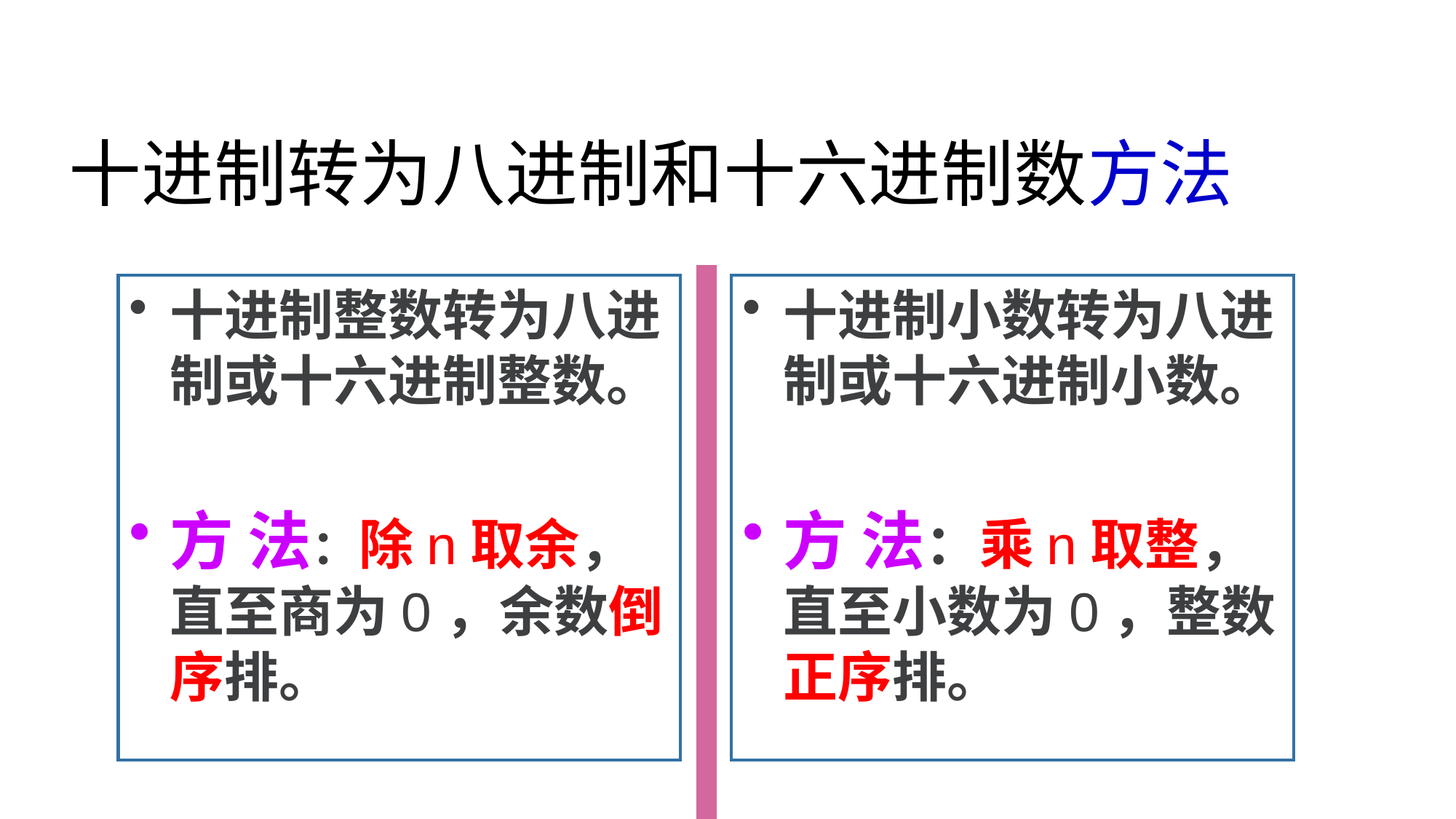

# 十进制转为八进制和十六进制数方法

十进制整数转为八进制或十六进制整数。

方 法：除n取余，直至商为0，余数倒序排。
十进制小数转为八进制或十六进制小数。

方 法：乘n取整，直至小数为0，整数正序排。